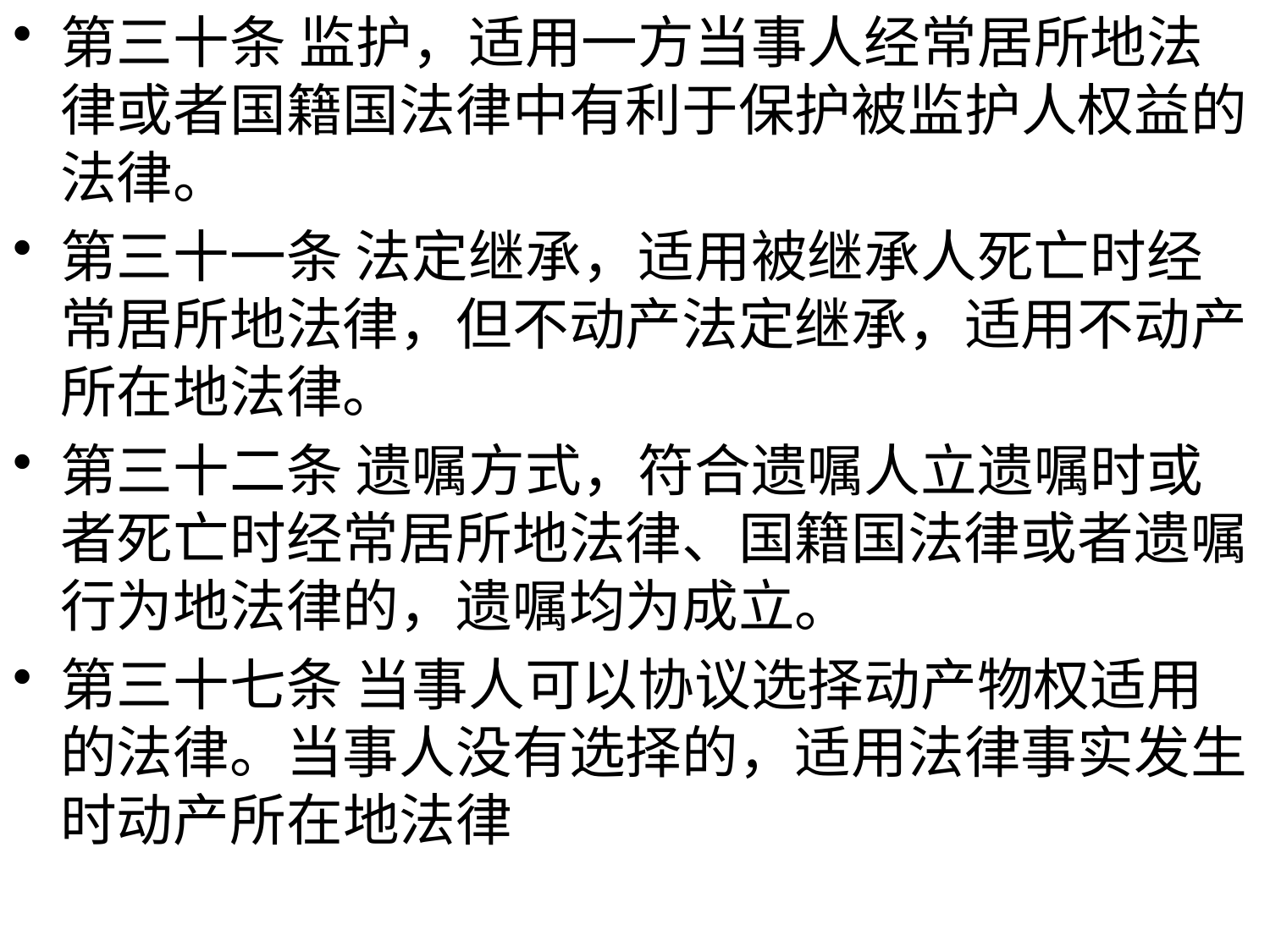

第三十条 监护，适用一方当事人经常居所地法律或者国籍国法律中有利于保护被监护人权益的法律。
第三十一条 法定继承，适用被继承人死亡时经常居所地法律，但不动产法定继承，适用不动产所在地法律。
第三十二条 遗嘱方式，符合遗嘱人立遗嘱时或者死亡时经常居所地法律、国籍国法律或者遗嘱行为地法律的，遗嘱均为成立。
第三十七条 当事人可以协议选择动产物权适用的法律。当事人没有选择的，适用法律事实发生时动产所在地法律